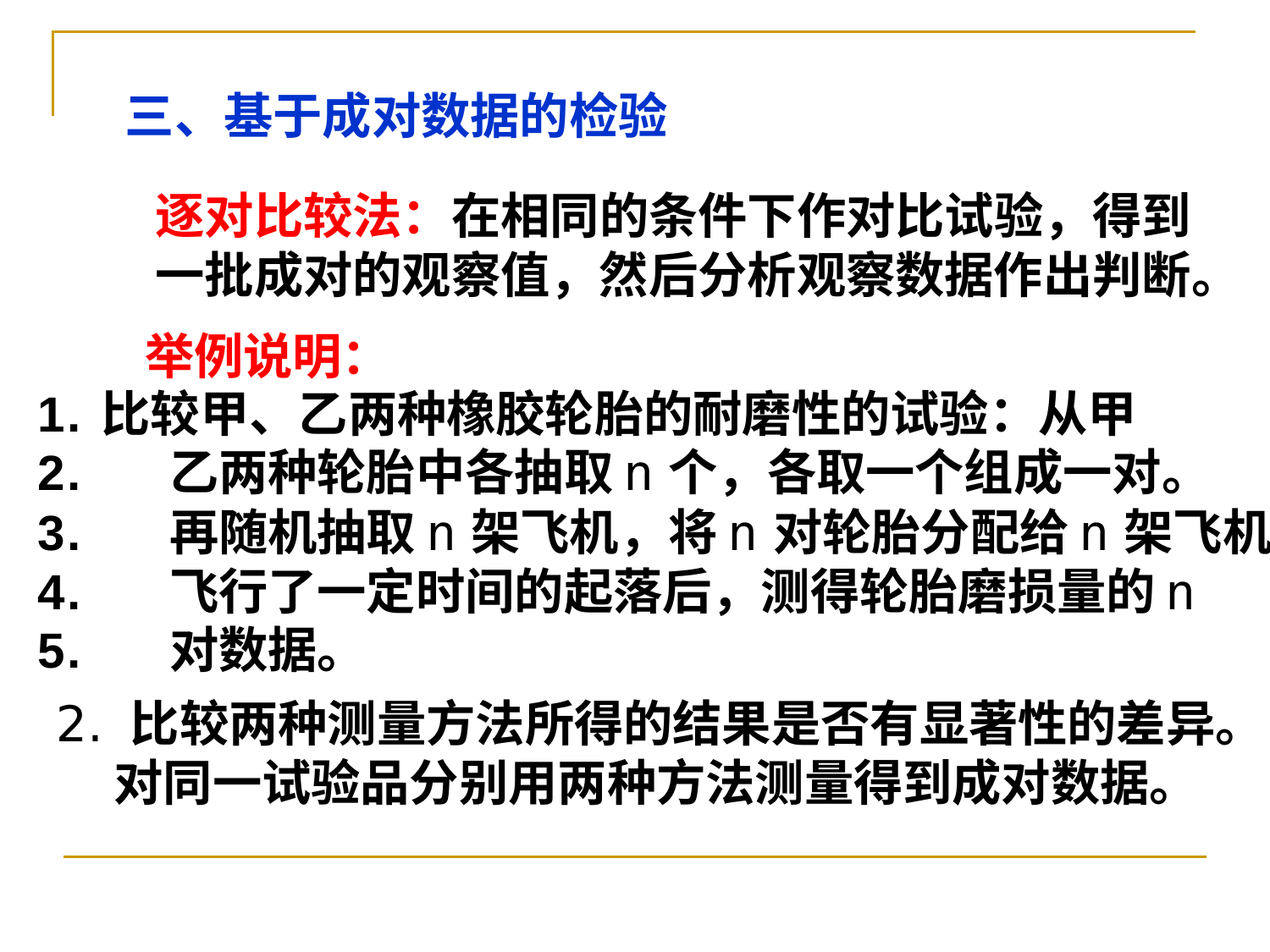

三、基于成对数据的检验
逐对比较法：在相同的条件下作对比试验，得到
一批成对的观察值，然后分析观察数据作出判断。
举例说明：
比较甲、乙两种橡胶轮胎的耐磨性的试验：从甲
     乙两种轮胎中各抽取n个，各取一个组成一对。
     再随机抽取n架飞机，将n对轮胎分配给n架飞机，
     飞行了一定时间的起落后，测得轮胎磨损量的n
     对数据。
2. 比较两种测量方法所得的结果是否有显著性的差异。
    对同一试验品分别用两种方法测量得到成对数据。